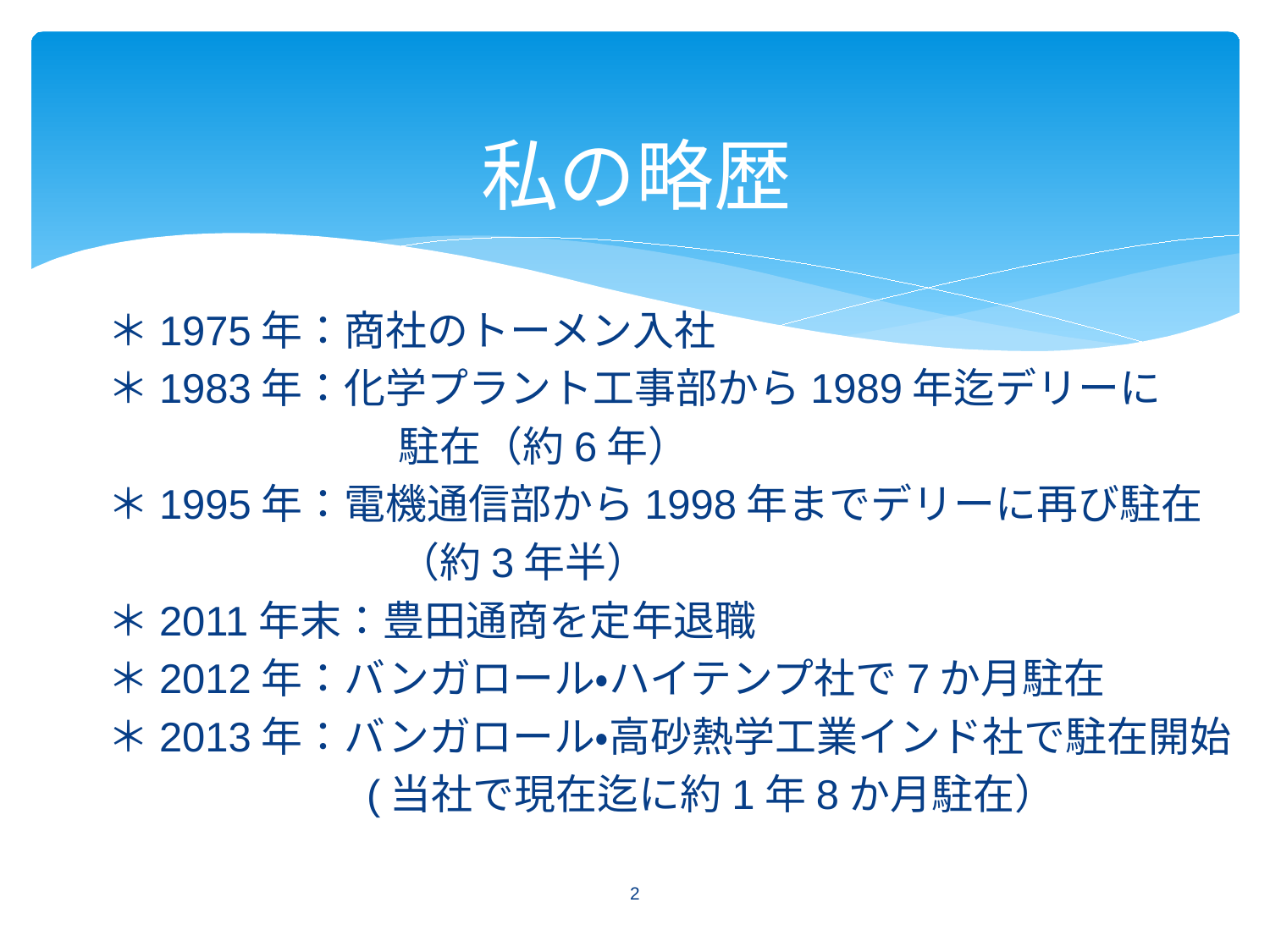

# 私の略歴
＊1975年：商社のトーメン入社
＊1983年：化学プラント工事部から1989年迄デリーに
　　　　　　　駐在（約6年）
＊1995年：電機通信部から1998年までデリーに再び駐在
　　　　　　　（約3年半）
＊2011年末：豊田通商を定年退職
＊2012年：バンガロール・ハイテンプ社で7か月駐在
＊2013年：バンガロール・高砂熱学工業インド社で駐在開始
　　　　　　(当社で現在迄に約1年8か月駐在）
2